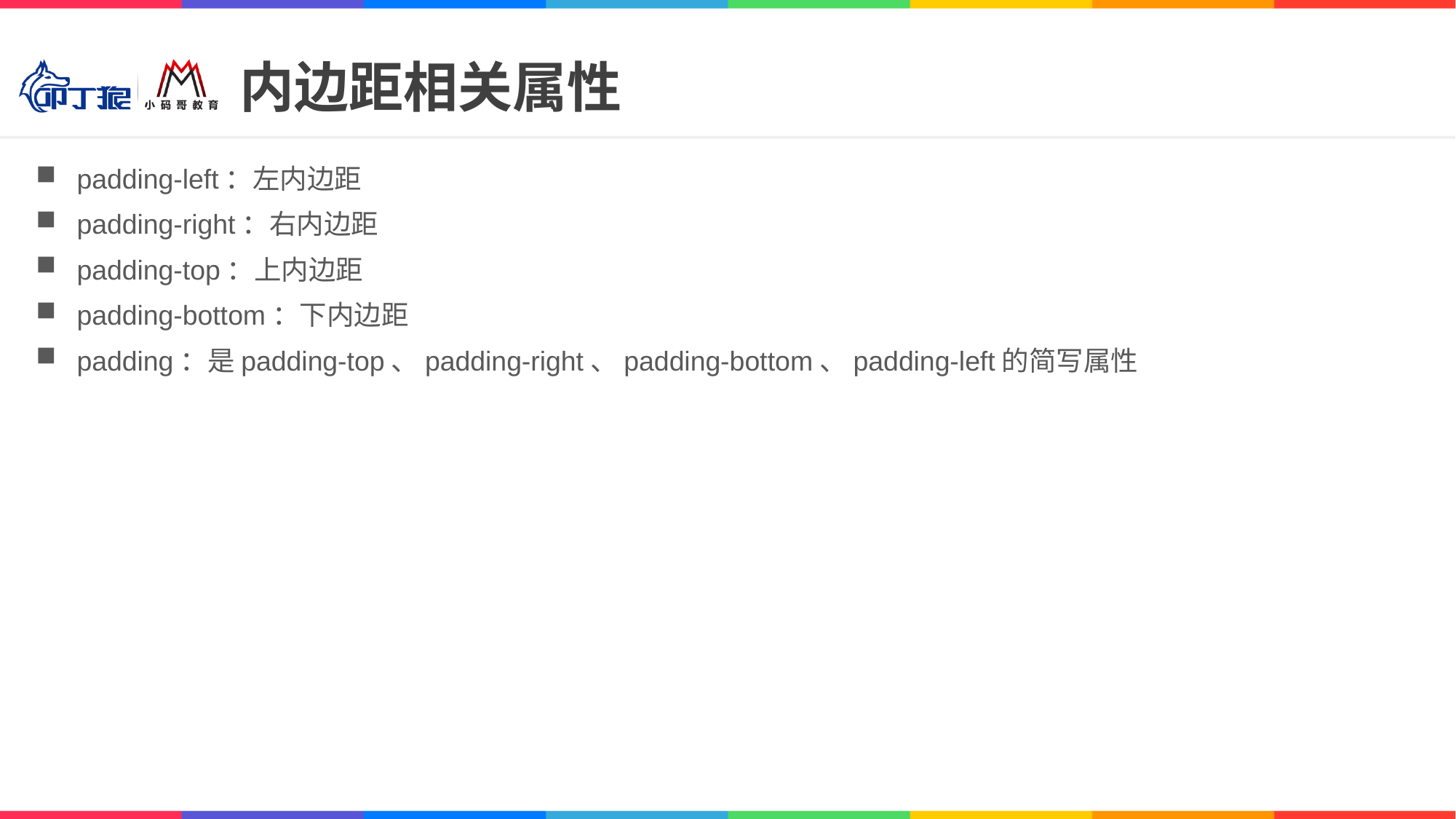

# 内边距相关属性
padding-left：左内边距
padding-right：右内边距
padding-top：上内边距
padding-bottom：下内边距
padding：是padding-top、padding-right、padding-bottom、padding-left的简写属性